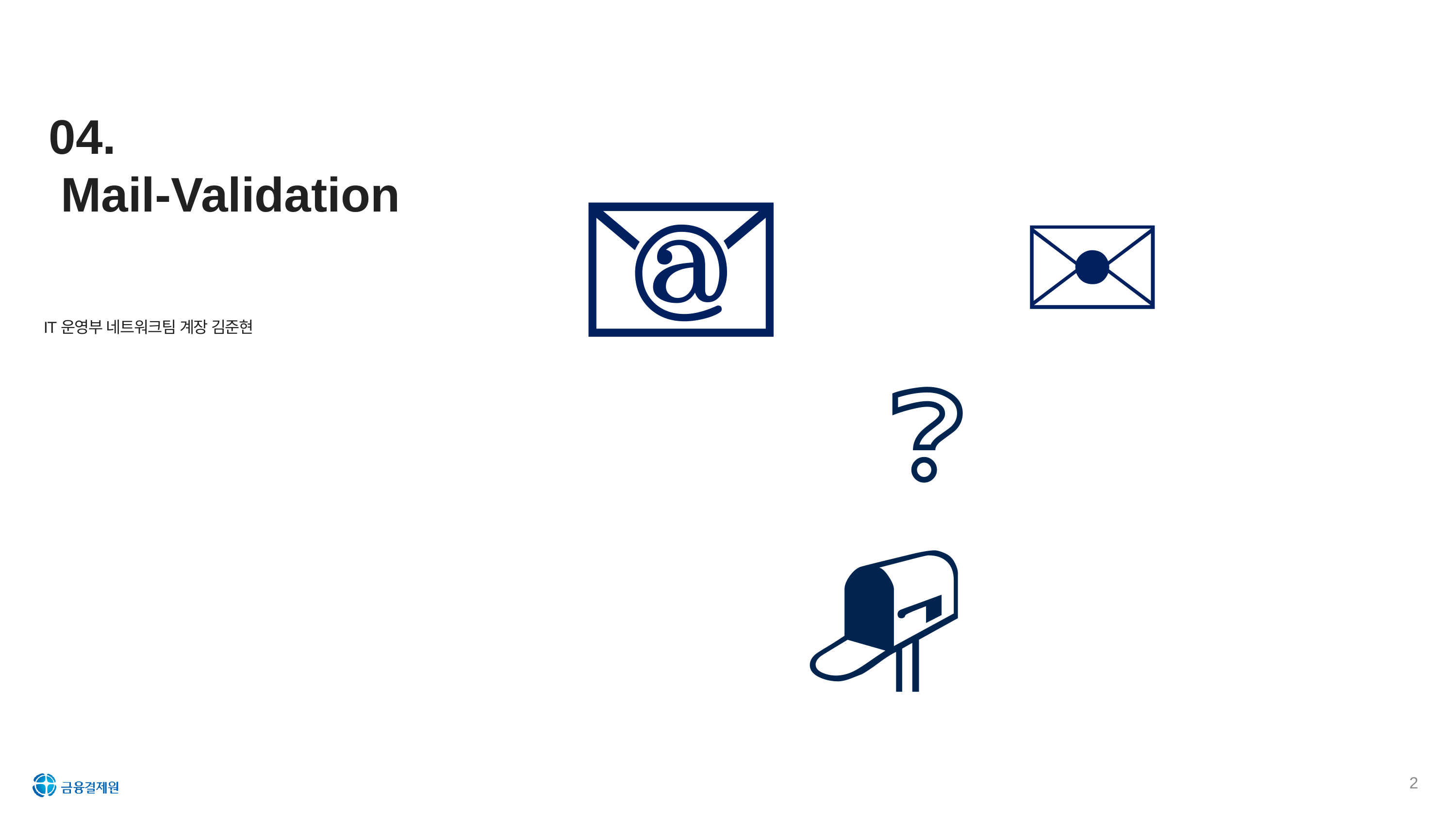

04.
Mail-Validation
📧
✉
IT운영부 네트워크팀 계장 김준현
❔
📭
2